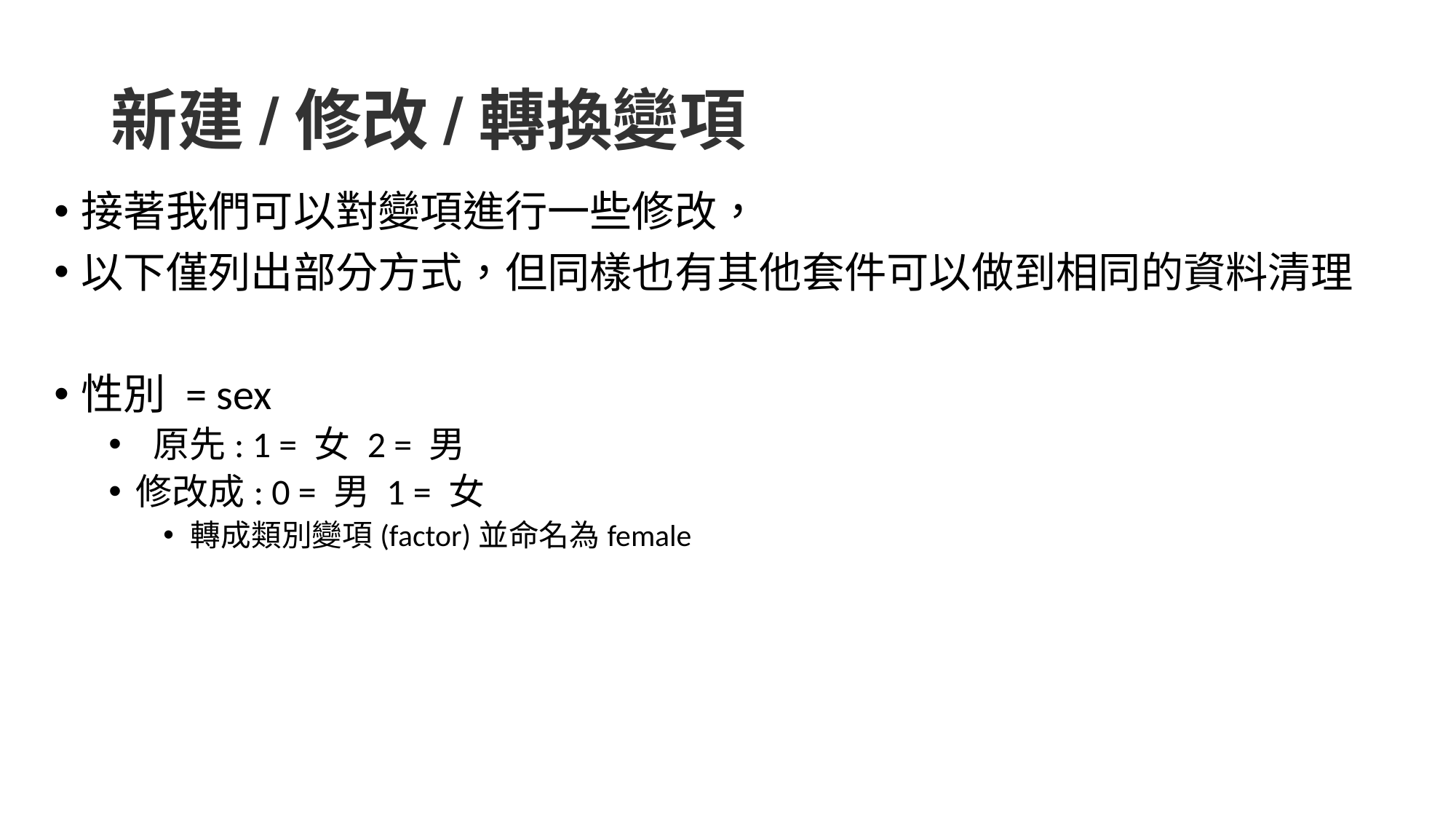

# 新建/修改/轉換變項
接著我們可以對變項進行一些修改，
以下僅列出部分方式，但同樣也有其他套件可以做到相同的資料清理

性別 = sex
 原先: 1 = 女 2 = 男
修改成: 0 = 男 1 = 女
轉成類別變項(factor)並命名為female